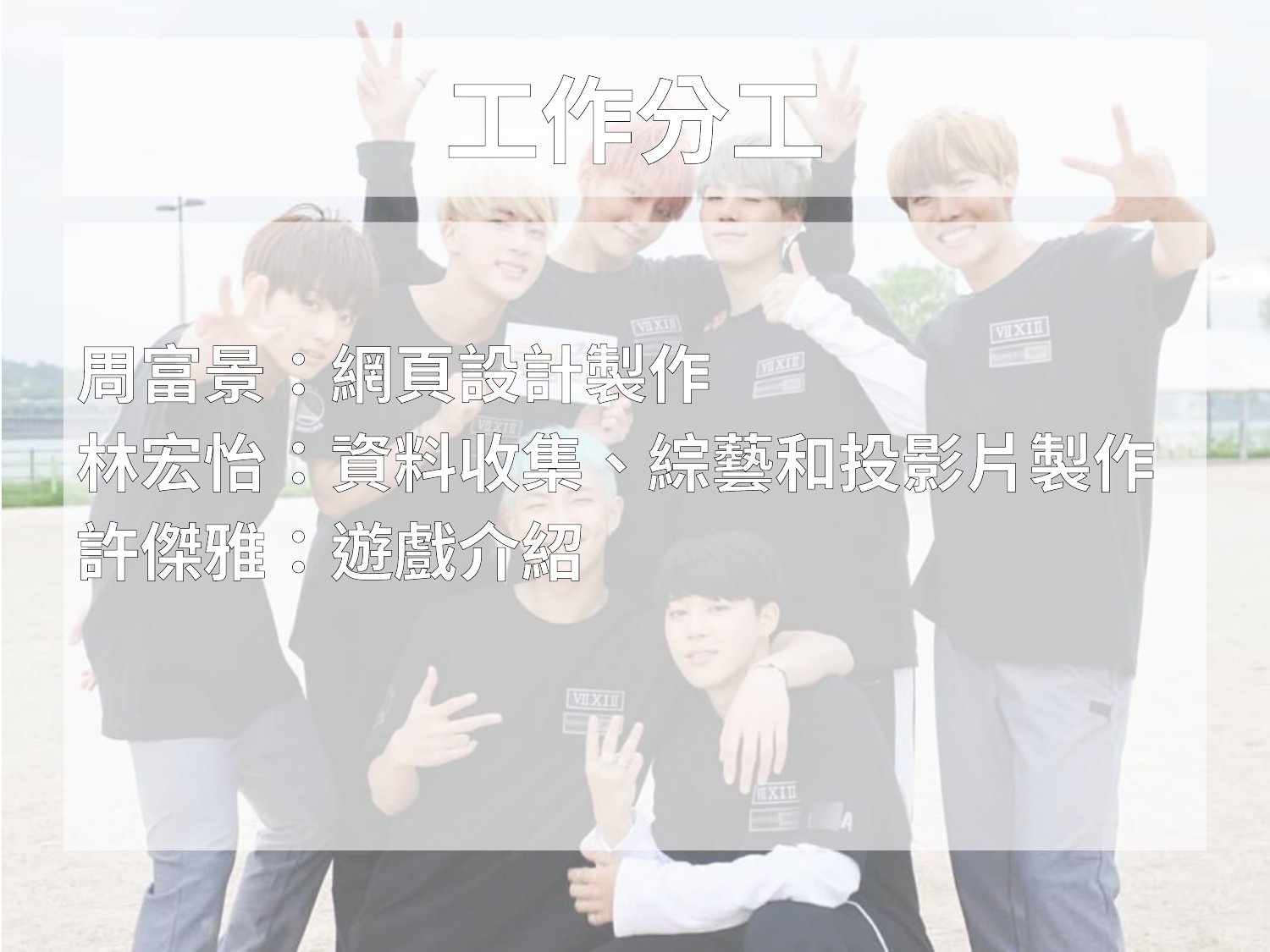

# 工作分工

周富景：網頁設計製作
林宏怡：資料收集、綜藝和投影片製作
許傑雅：遊戲介紹